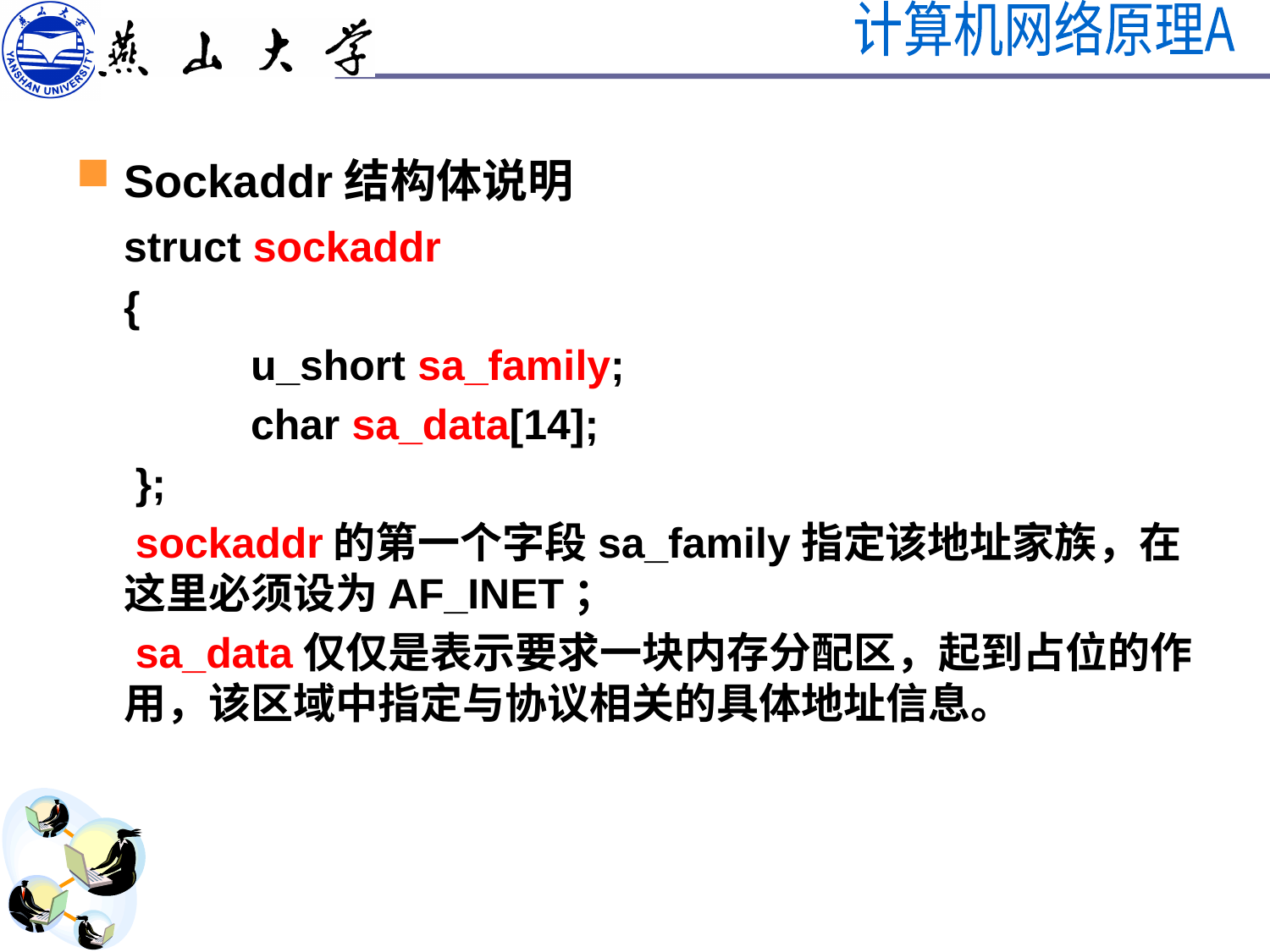

Sockaddr结构体说明
	struct sockaddr
	{
		u_short sa_family;
		char sa_data[14];
	 };
	 sockaddr的第一个字段sa_family指定该地址家族，在这里必须设为AF_INET；
	 sa_data仅仅是表示要求一块内存分配区，起到占位的作用，该区域中指定与协议相关的具体地址信息。
62